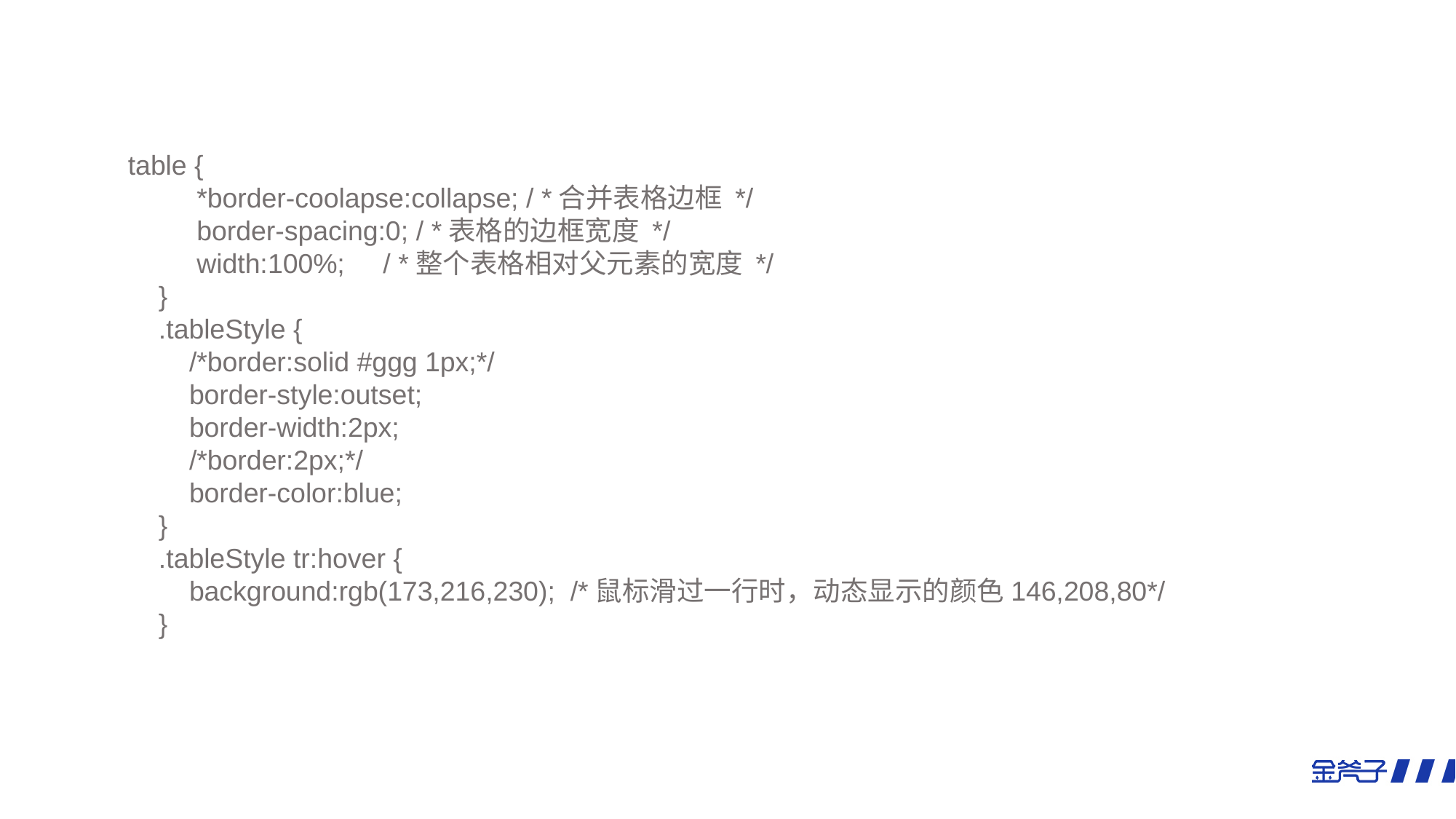

table {
         *border-coolapse:collapse; / *合并表格边框 */
         border-spacing:0; / *表格的边框宽度 */
         width:100%;     / *整个表格相对父元素的宽度 */
    }
    .tableStyle {
        /*border:solid #ggg 1px;*/
        border-style:outset;
        border-width:2px;
        /*border:2px;*/
        border-color:blue;
    }
    .tableStyle tr:hover {
        background:rgb(173,216,230);  /*鼠标滑过一行时，动态显示的颜色146,208,80*/
    }